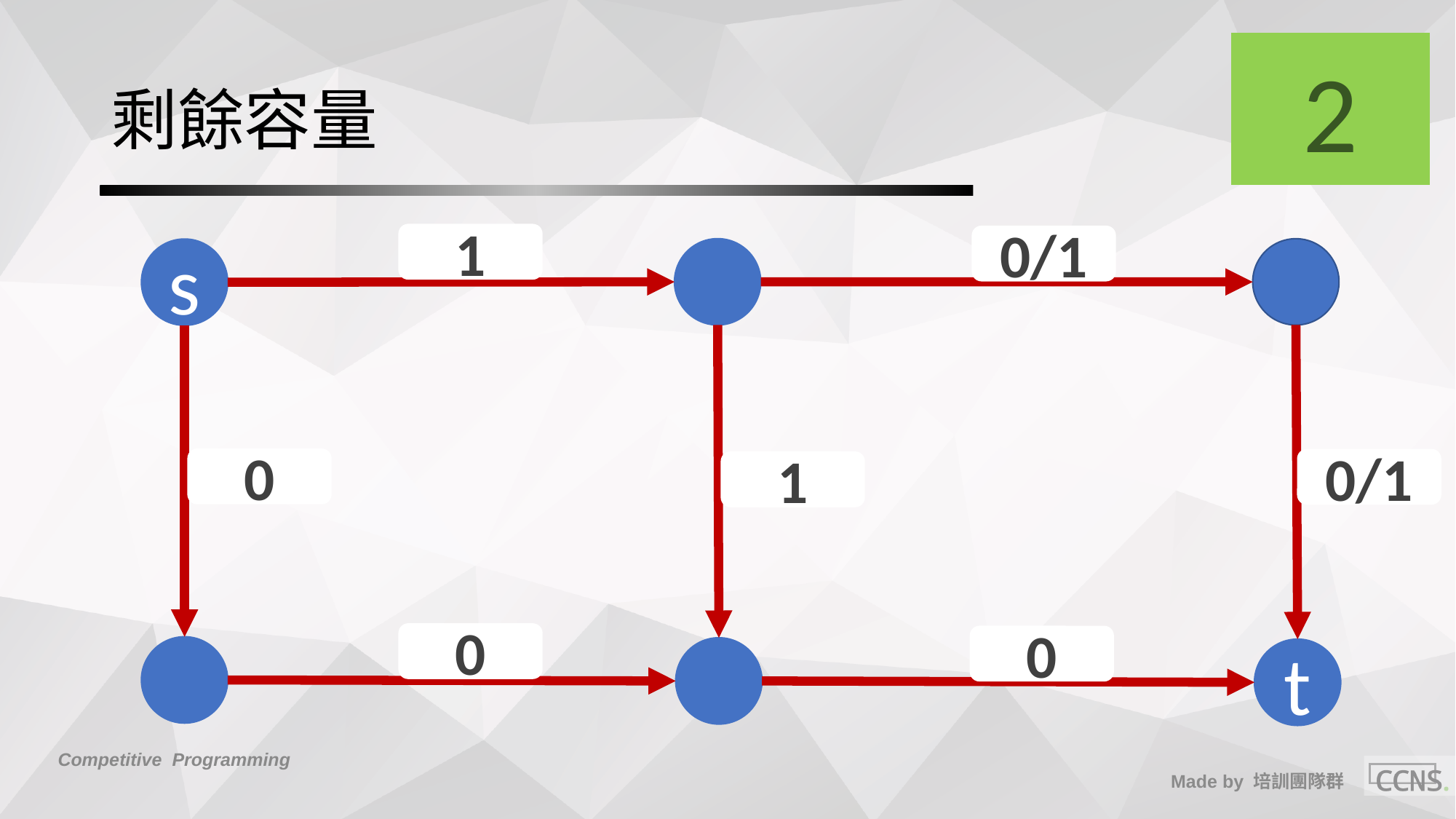

2
# 剩餘容量

1
0
1
0
0
0/1

s
0/1

t